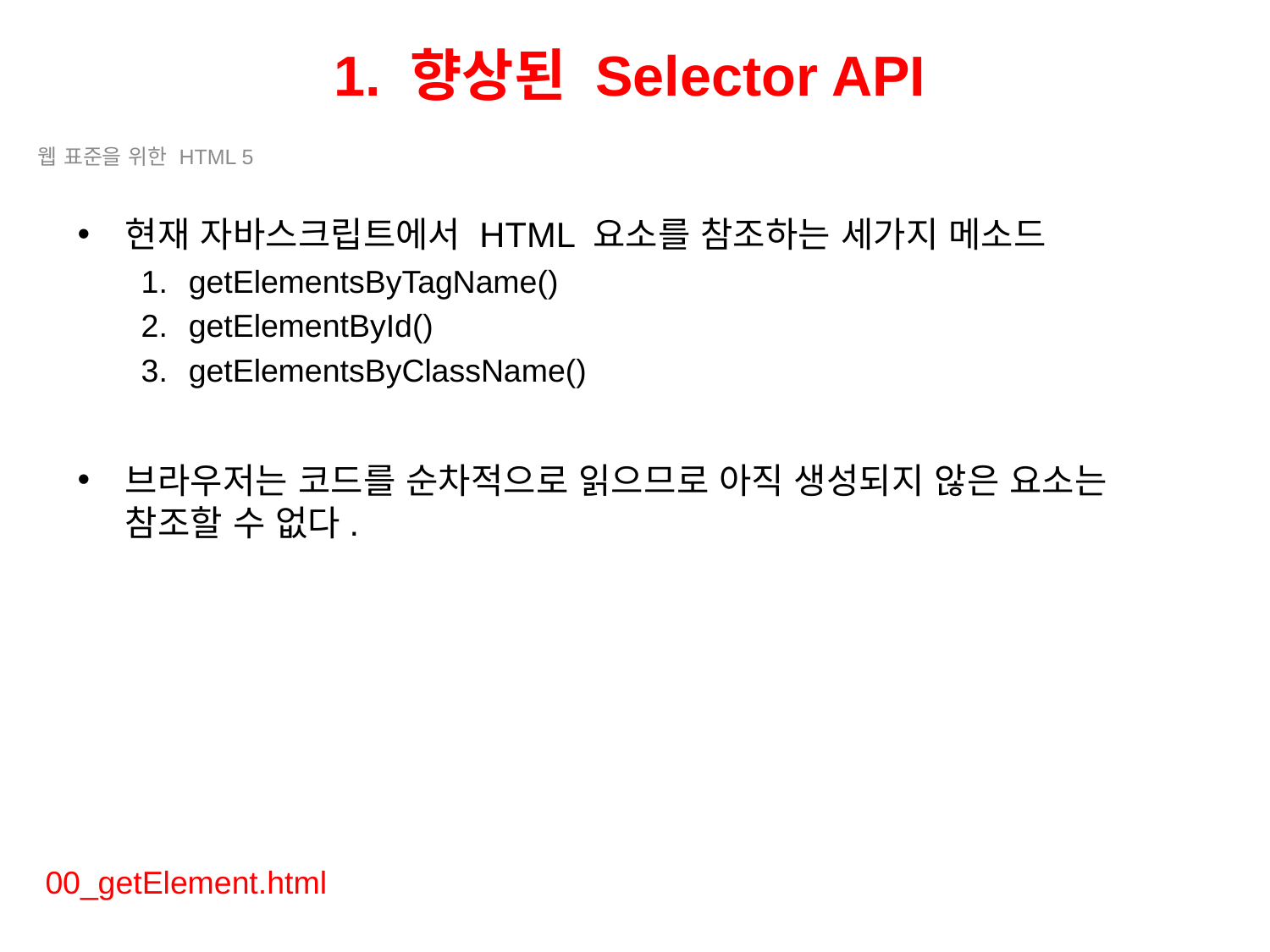

# 1. 향상된 Selector API
웹 표준을 위한 HTML 5
현재 자바스크립트에서 HTML 요소를 참조하는 세가지 메소드
getElementsByTagName()
getElementById()
getElementsByClassName()

브라우저는 코드를 순차적으로 읽으므로 아직 생성되지 않은 요소는 참조할 수 없다.

00_getElement.html